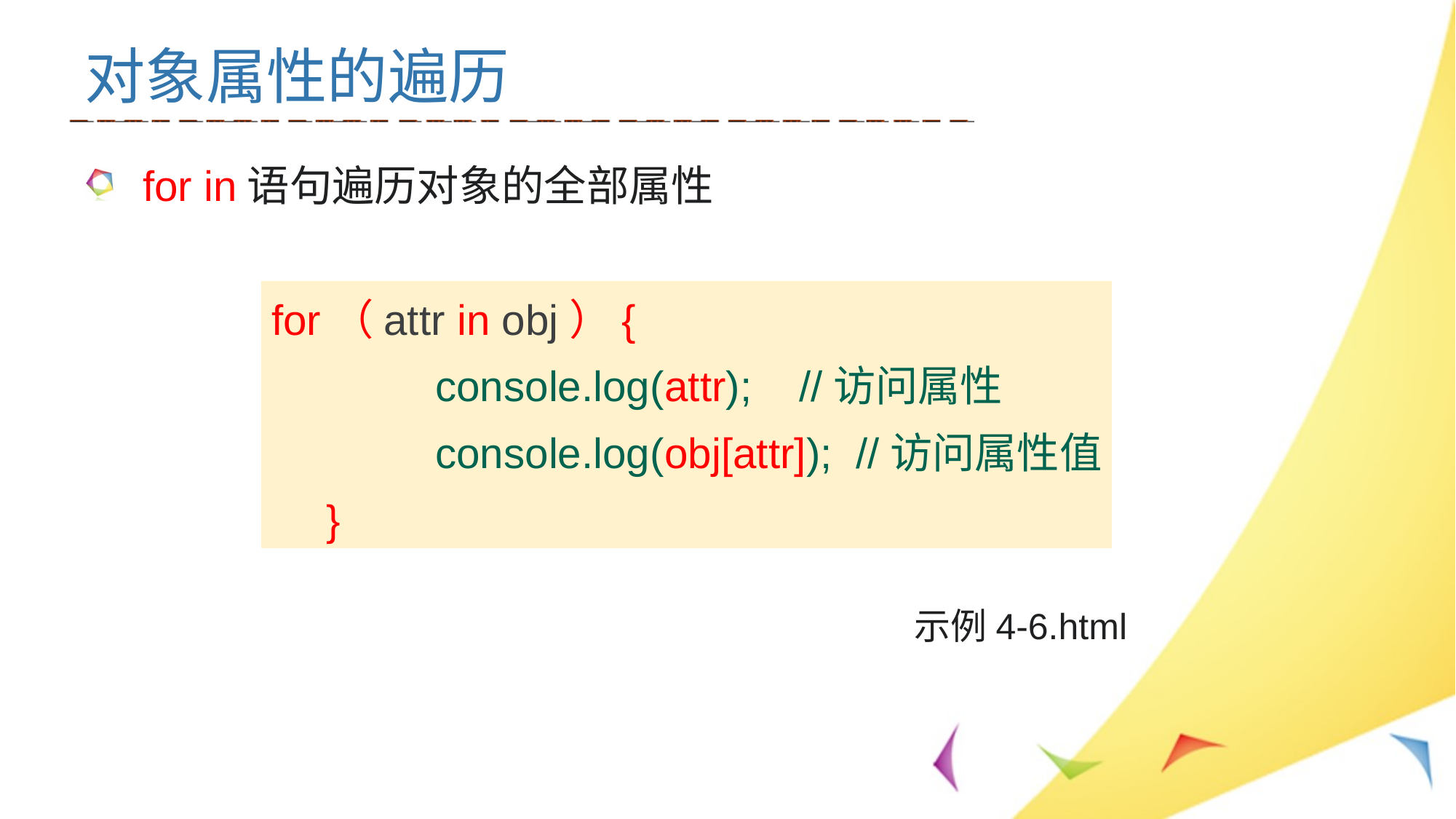

对象属性的遍历
for in语句遍历对象的全部属性

for（attr in obj）{
	console.log(attr);    //访问属性
	console.log(obj[attr]);  //访问属性值
}
示例4-6.html